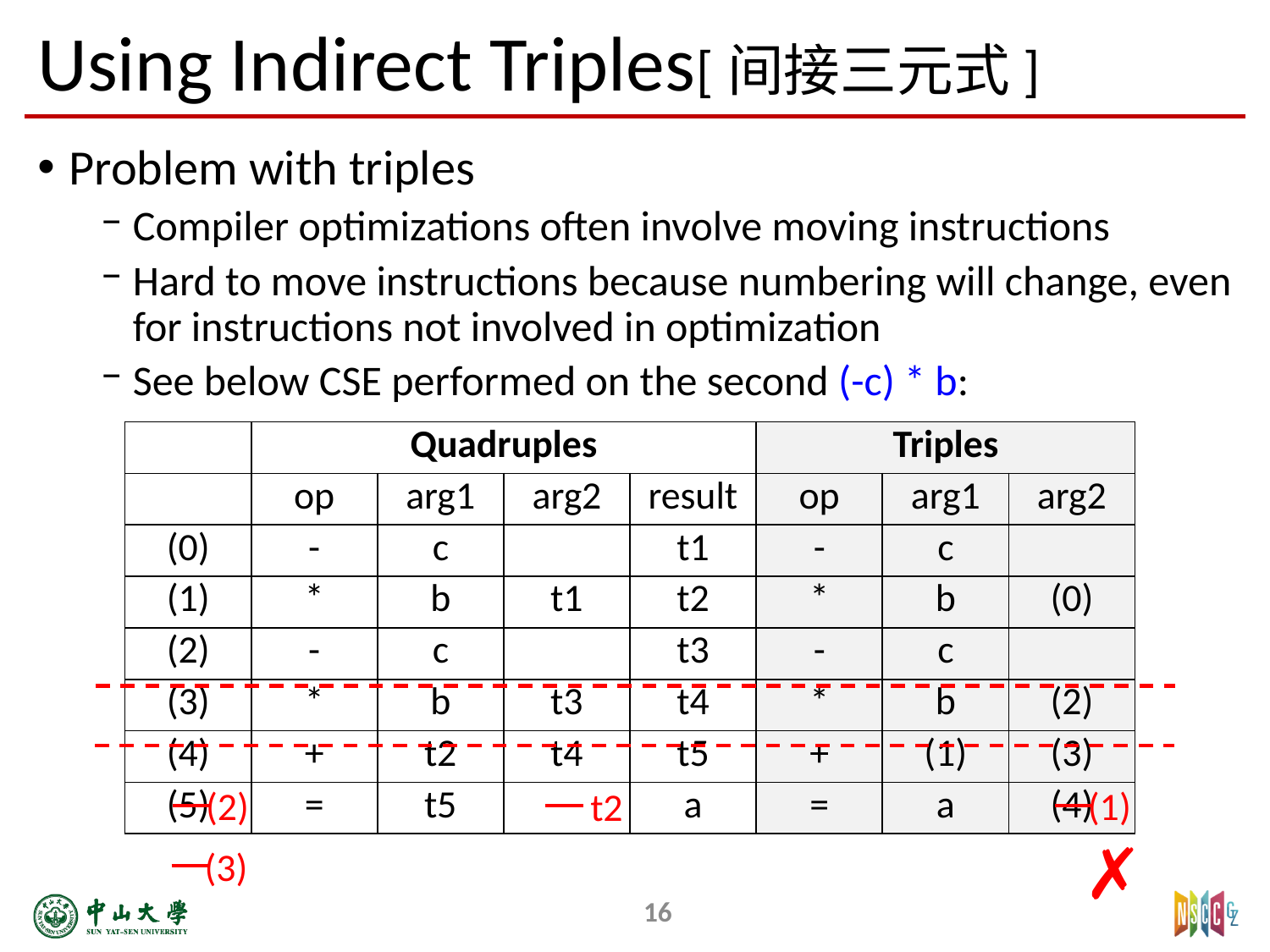

# Using Indirect Triples[间接三元式]
Problem with triples
Compiler optimizations often involve moving instructions
Hard to move instructions because numbering will change, even for instructions not involved in optimization
See below CSE performed on the second (-c) * b:
|  | Quadruples |  |  |  |
| --- | --- | --- | --- | --- |
|  | op | arg1 | arg2 | result |
| (0) | - | c |  | t1 |
| (1) | \* | b | t1 | t2 |
| (2) | - | c |  | t3 |
| (3) | \* | b | t3 | t4 |
| (4) | + | t2 | t4 | t5 |
| (5) | = | t5 |  | a |
| Triples |  |  |
| --- | --- | --- |
| op | arg1 | arg2 |
| - | c |  |
| \* | b | (0) |
| - | c |  |
| \* | b | (2) |
| + | (1) | (3) |
| = | a | (4) |
(2)
(3)
(1)
t2
✗
16